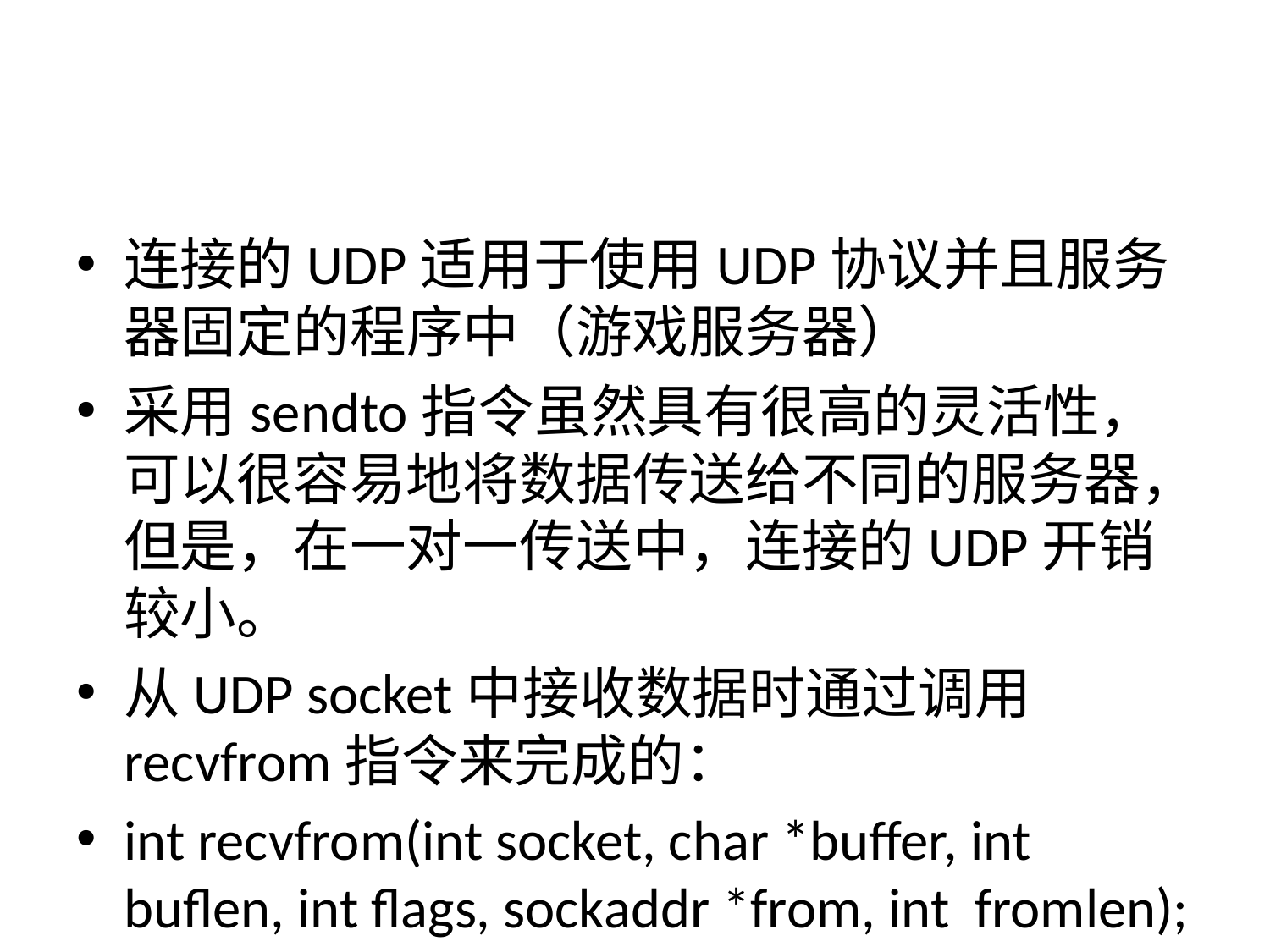

#
连接的UDP适用于使用UDP协议并且服务器固定的程序中（游戏服务器）
采用sendto指令虽然具有很高的灵活性，可以很容易地将数据传送给不同的服务器，但是，在一对一传送中，连接的UDP开销较小。
从UDP socket中接收数据时通过调用recvfrom指令来完成的：
int recvfrom(int socket, char *buffer, int buflen, int flags, sockaddr *from, int  fromlen);